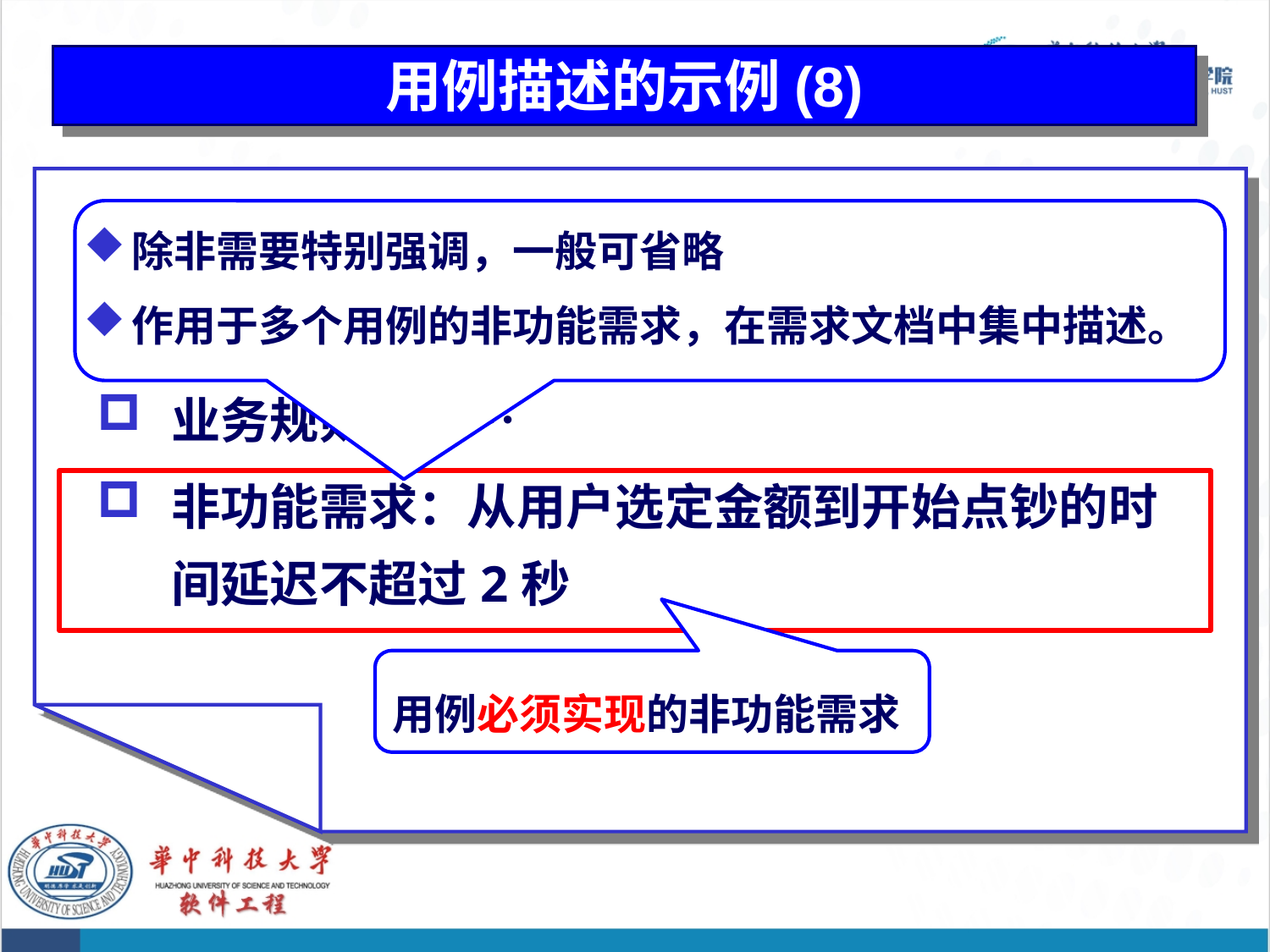

# 用例描述的示例(8)
 用例名称：取款。
 ……
业务规则：……
非功能需求：从用户选定金额到开始点钞的时间延迟不超过2秒
除非需要特别强调，一般可省略
作用于多个用例的非功能需求，在需求文档中集中描述。

用例必须实现的非功能需求